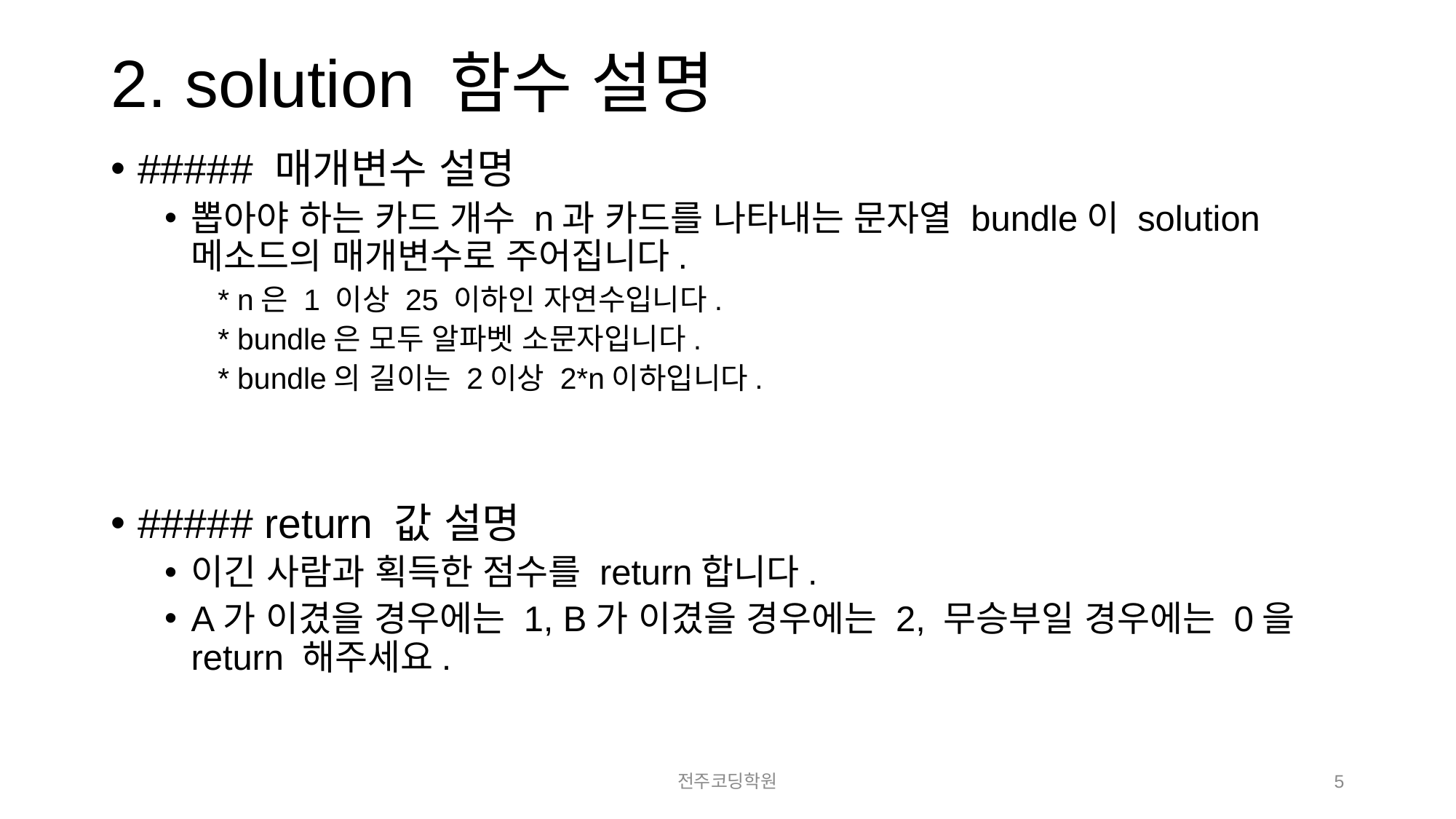

# 2. solution 함수 설명
##### 매개변수 설명
뽑아야 하는 카드 개수 n과 카드를 나타내는 문자열 bundle이 solution메소드의 매개변수로 주어집니다.
* n은 1 이상 25 이하인 자연수입니다.
* bundle은 모두 알파벳 소문자입니다.
* bundle의 길이는 2이상 2*n이하입니다.

##### return 값 설명
이긴 사람과 획득한 점수를 return합니다.
A가 이겼을 경우에는 1, B가 이겼을 경우에는 2, 무승부일 경우에는 0을 return 해주세요.
전주코딩학원
5